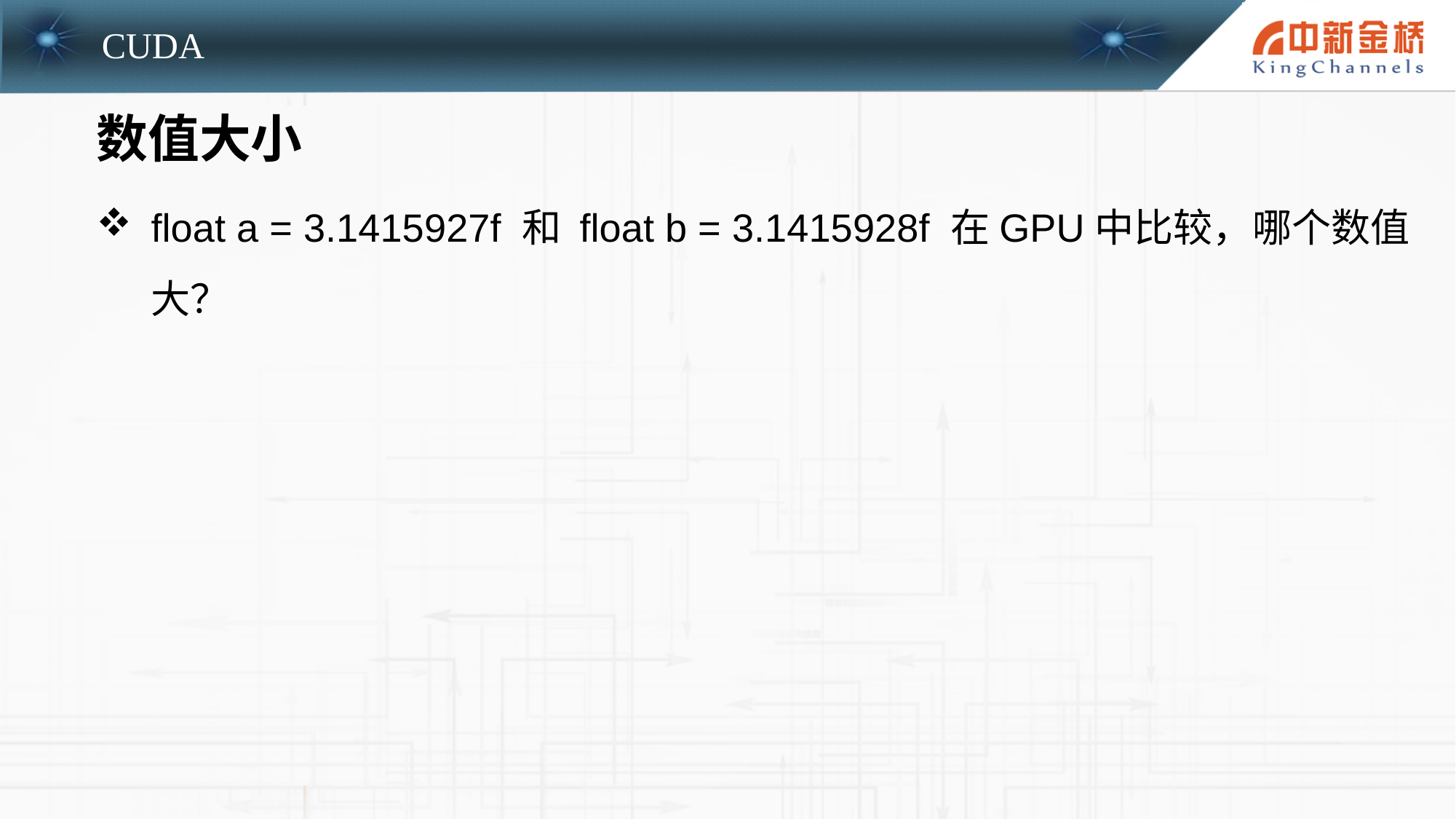

数值大小
float a = 3.1415927f 和 float b = 3.1415928f 在GPU中比较，哪个数值大？